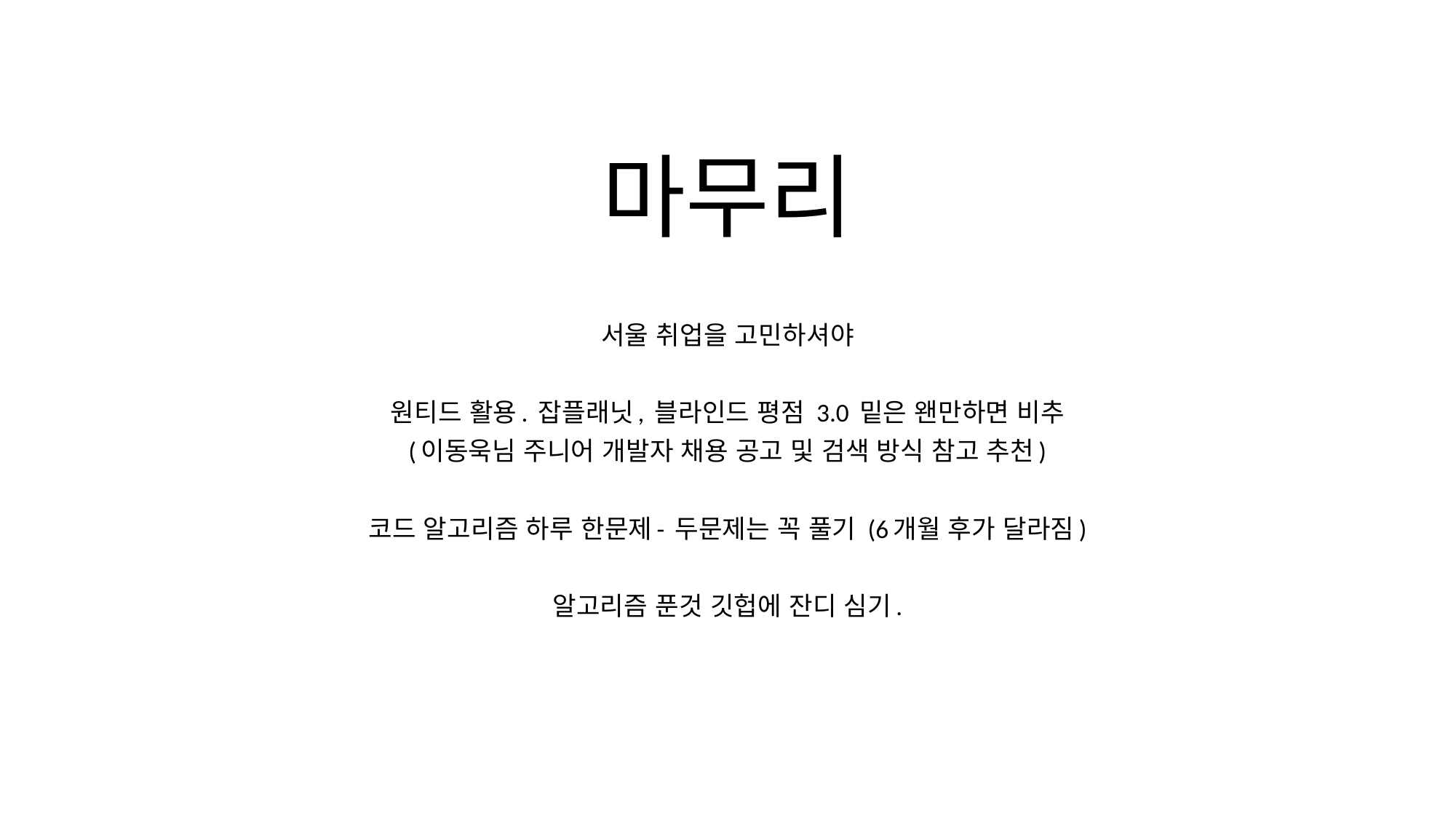

# 마무리
서울 취업을 고민하셔야

원티드 활용. 잡플래닛, 블라인드 평점 3.0 밑은 왠만하면 비추
(이동욱님 주니어 개발자 채용 공고 및 검색 방식 참고 추천)

코드 알고리즘 하루 한문제- 두문제는 꼭 풀기 (6개월 후가 달라짐)

알고리즘 푼것 깃헙에 잔디 심기.